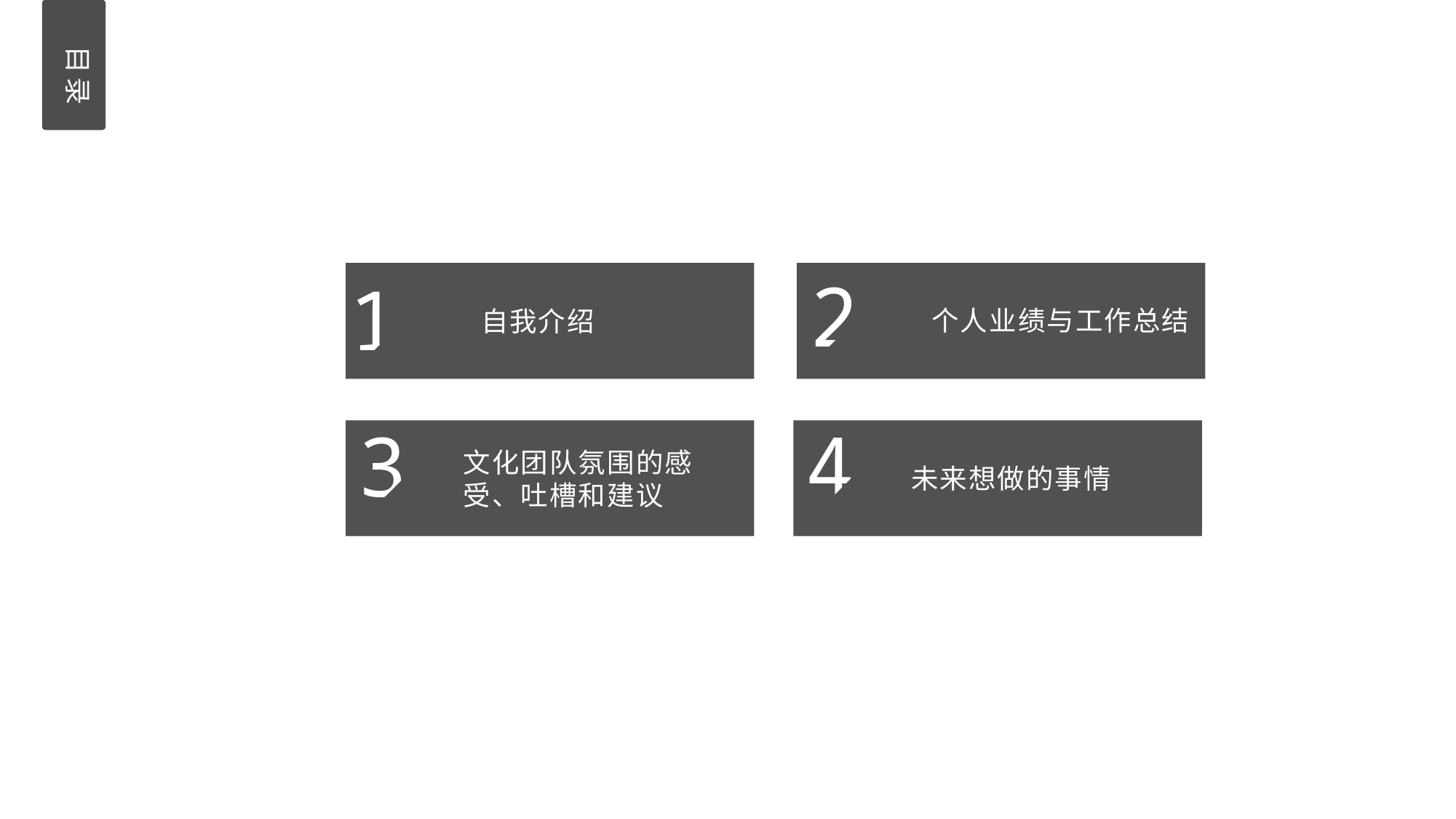

目录
2

个人业绩与工作总结

1
自我介绍
3

文化团队氛围的感
受、吐槽和建议
4

未来想做的事情